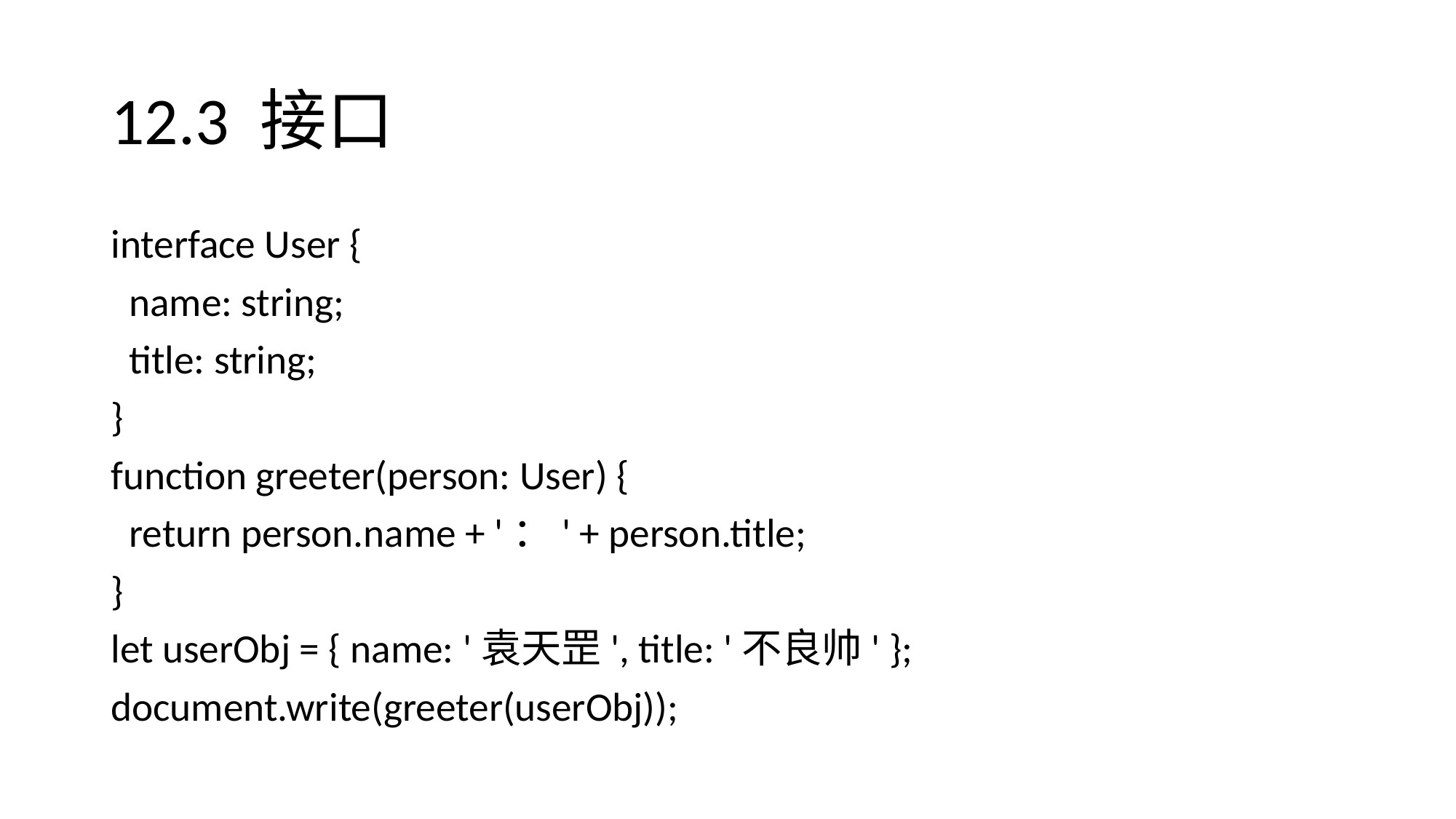

# 12.3 接口
interface User {
  name: string;
  title: string;
}
function greeter(person: User) {
  return person.name + '：' + person.title;
}
let userObj = { name: '袁天罡', title: '不良帅' };
document.write(greeter(userObj));